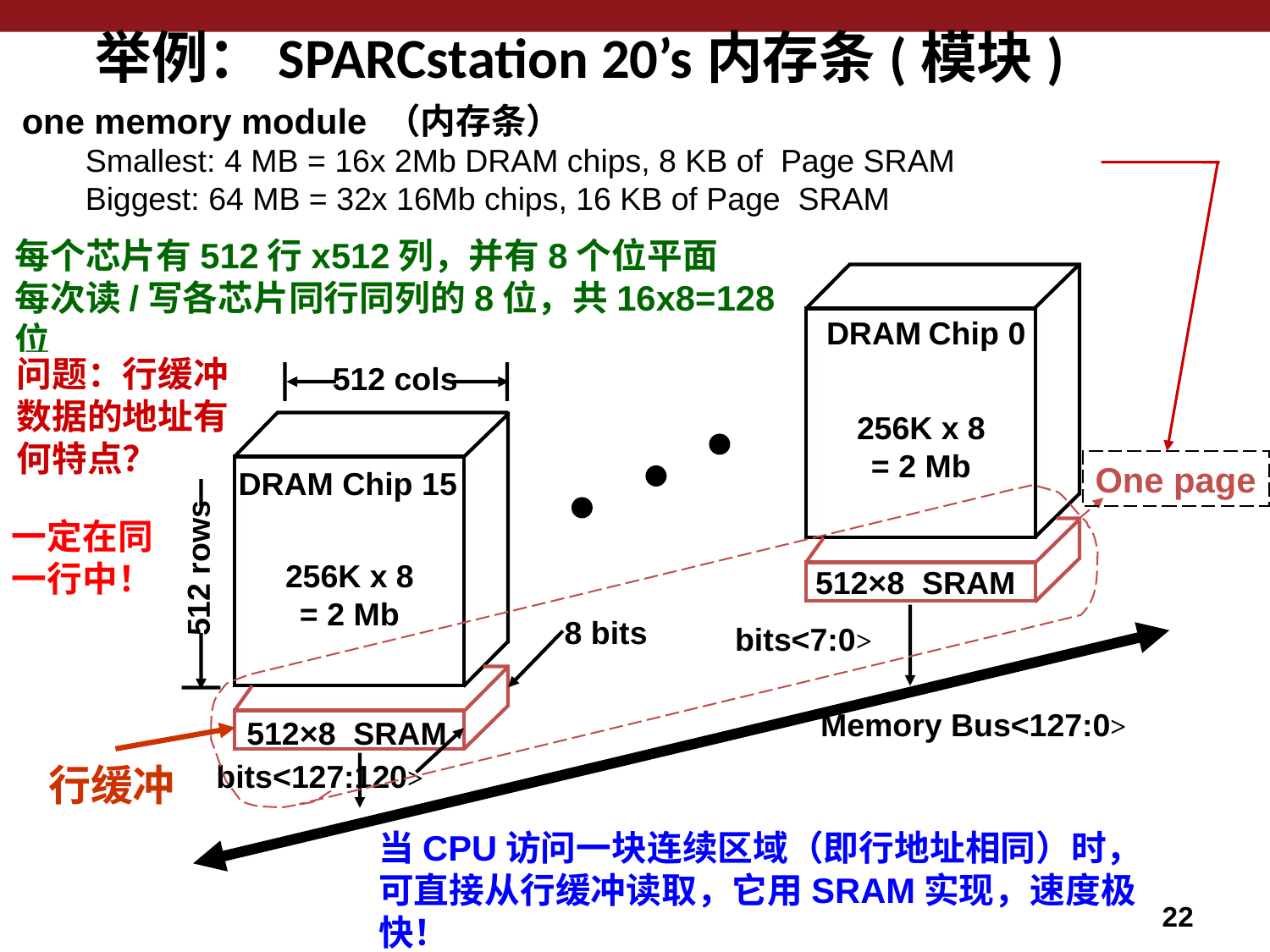

举例：SPARCstation 20’s内存条(模块)
one memory module （内存条）
Smallest: 4 MB = 16x 2Mb DRAM chips, 8 KB of  Page SRAM
Biggest: 64 MB = 32x 16Mb chips, 16 KB of Page  SRAM

每个芯片有512行x512列，并有8个位平面
每次读/写各芯片同行同列的8位，共16x8=128位

DRAM Chip 0

问题：行缓冲数据的地址有何特点？
512 cols

256K x 8
= 2 Mb

One page

DRAM Chip 15

一定在同一行中！

512 rows
256K x 8
= 2 Mb
512×8  SRAM

8 bits
bits<7:0>

Memory Bus<127:0>

512×8  SRAM

行缓冲

bits<127:120>

当CPU访问一块连续区域（即行地址相同）时，可直接从行缓冲读取，它用SRAM实现，速度极快！
22